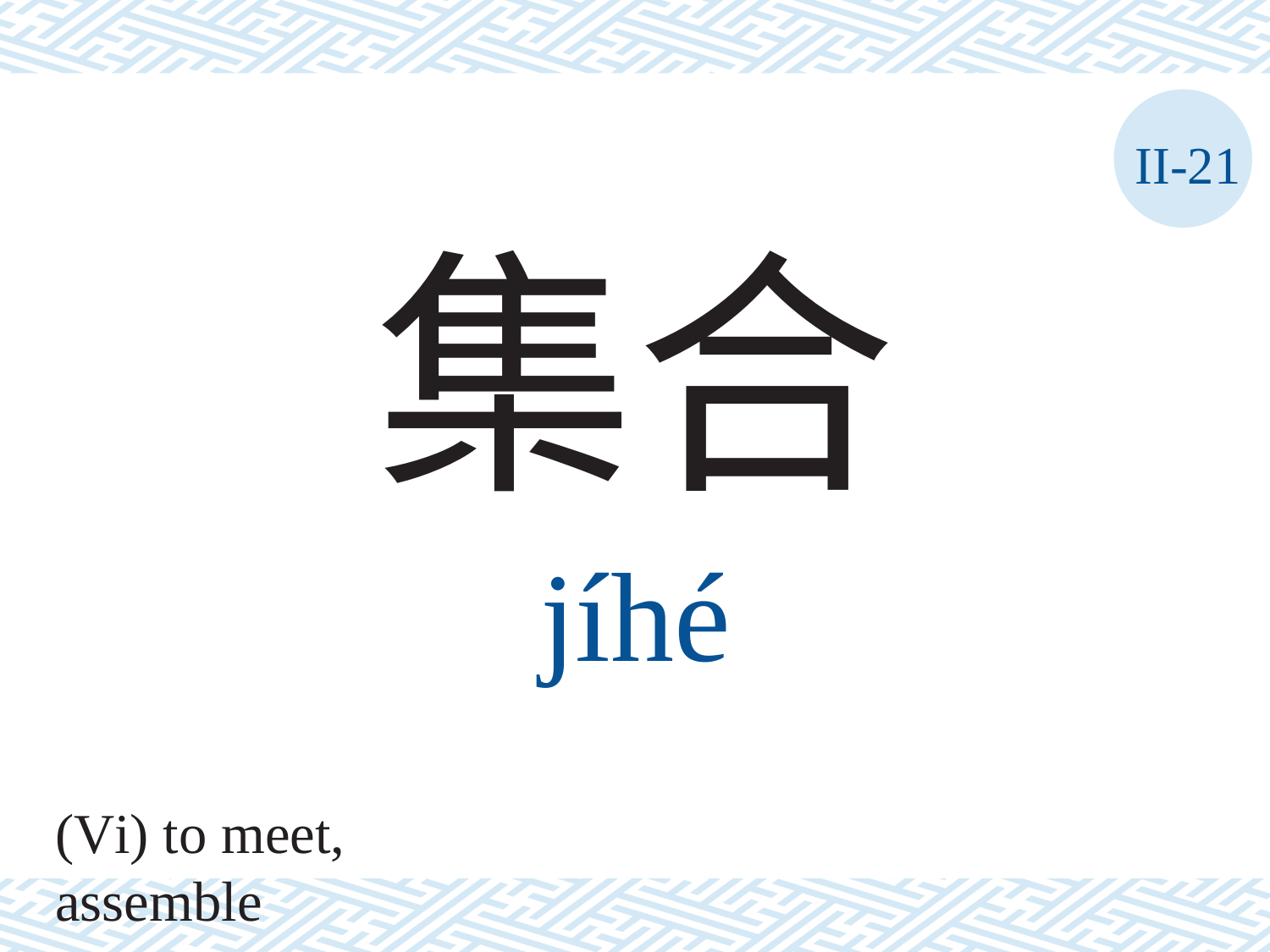

II-21
集合
jíhé
(Vi) to meet, assemble